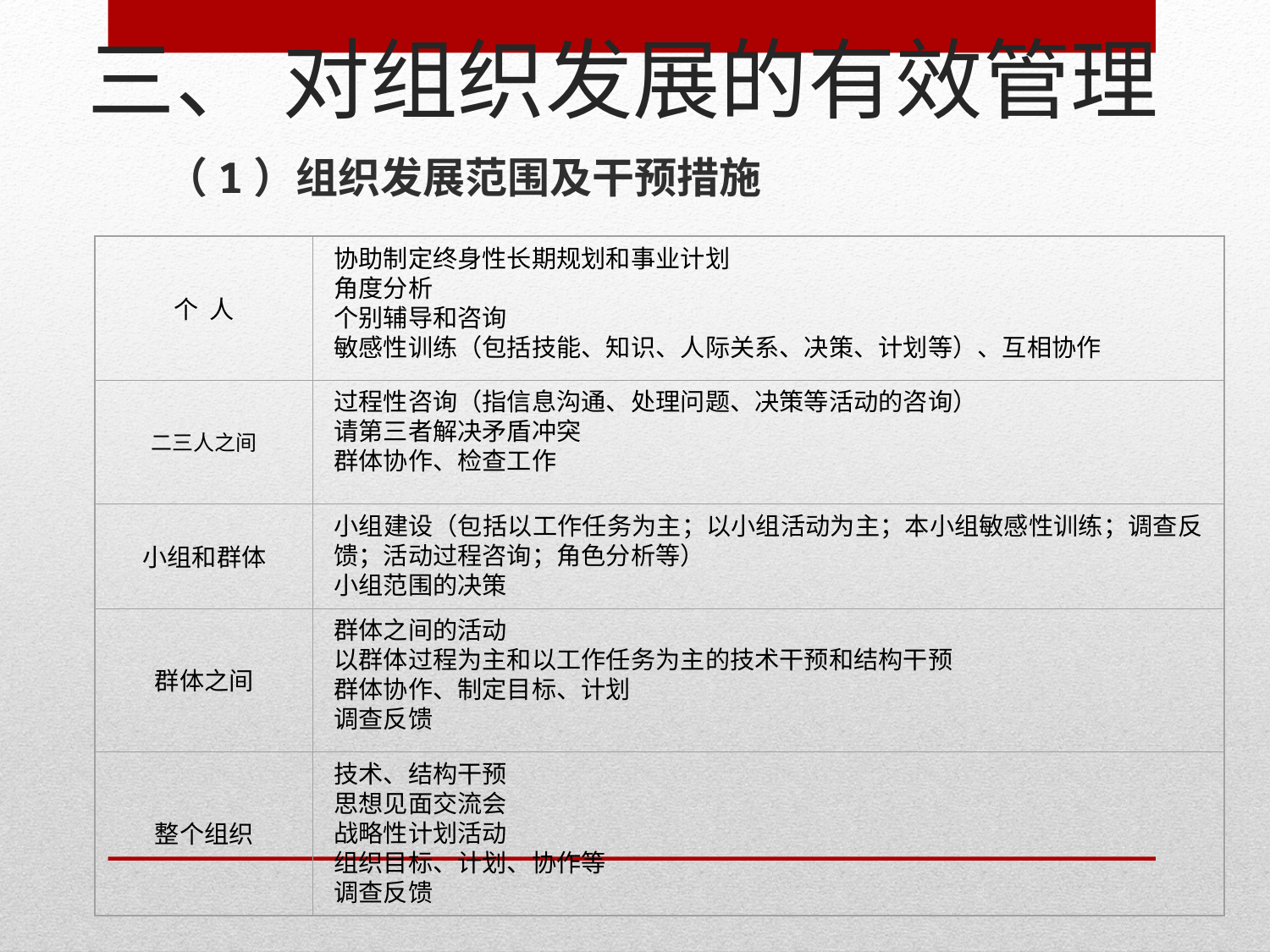

# 三、 对组织发展的有效管理
   （1）组织发展范围及干预措施

个  人

协助制定终身性长期规划和事业计划
角度分析
个别辅导和咨询
敏感性训练（包括技能、知识、人际关系、决策、计划等）、互相协作

二三人之间

过程性咨询（指信息沟通、处理问题、决策等活动的咨询）
请第三者解决矛盾冲突
群体协作、检查工作

小组和群体

小组建设（包括以工作任务为主；以小组活动为主；本小组敏感性训练；调查反馈；活动过程咨询；角色分析等）
小组范围的决策

群体之间

群体之间的活动
以群体过程为主和以工作任务为主的技术干预和结构干预
群体协作、制定目标、计划
调查反馈

整个组织

技术、结构干预
思想见面交流会
战略性计划活动
组织目标、计划、协作等
调查反馈